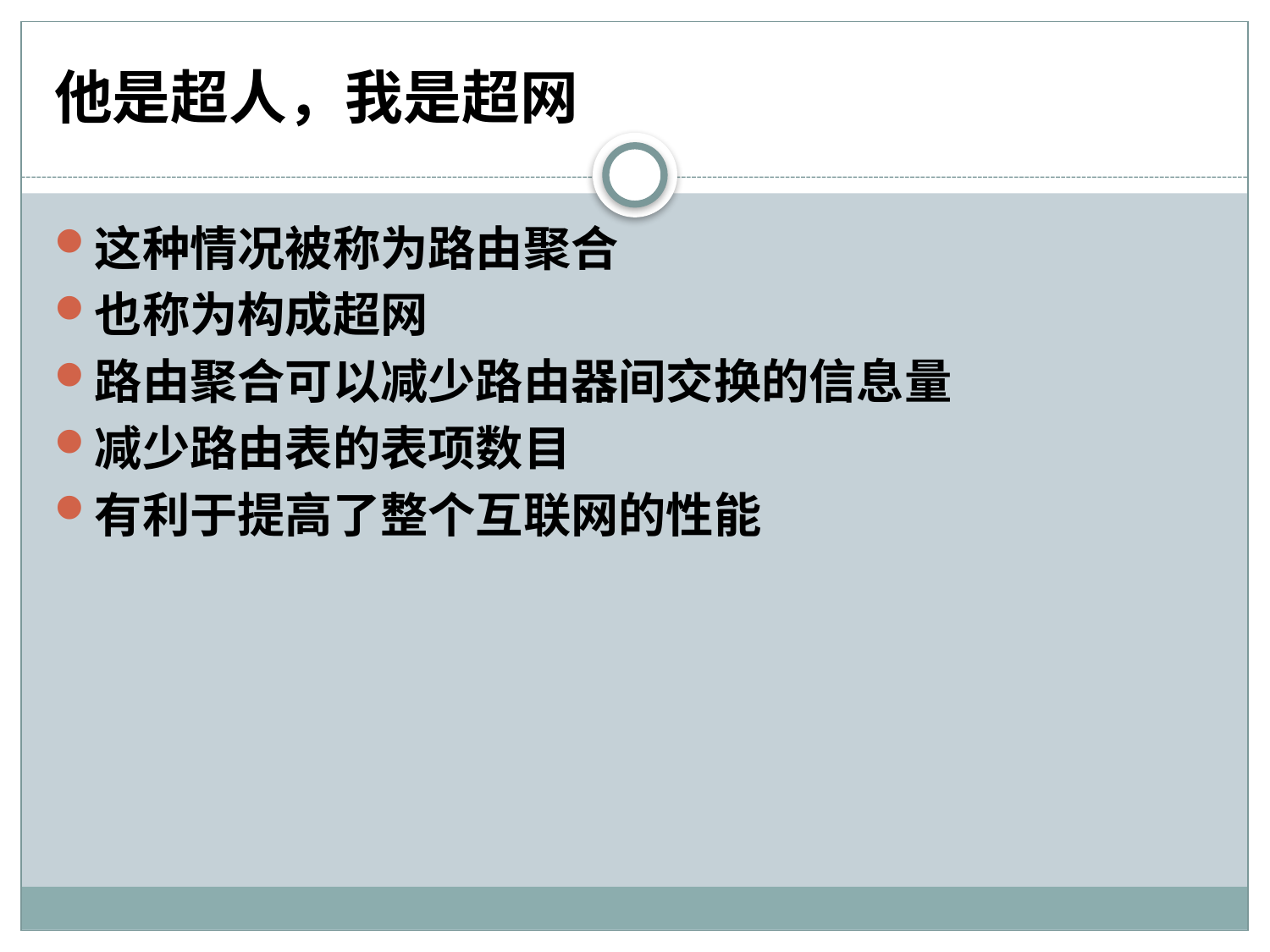

# 他是超人，我是超网
这种情况被称为路由聚合
也称为构成超网
路由聚合可以减少路由器间交换的信息量
减少路由表的表项数目
有利于提高了整个互联网的性能